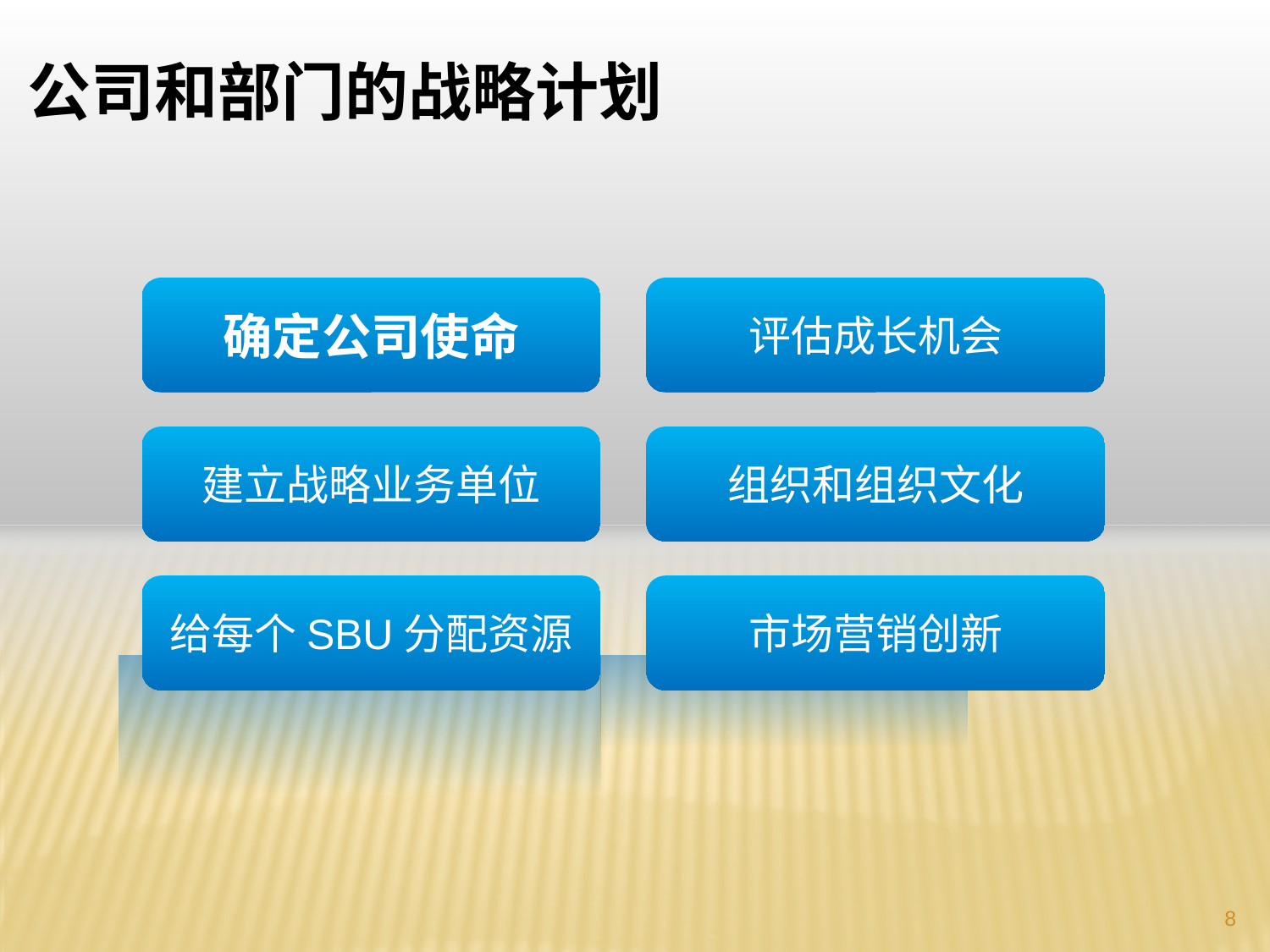

公司和部门的战略计划
确定公司使命
评估成长机会
建立战略业务单位
组织和组织文化
给每个SBU分配资源
市场营销创新

8